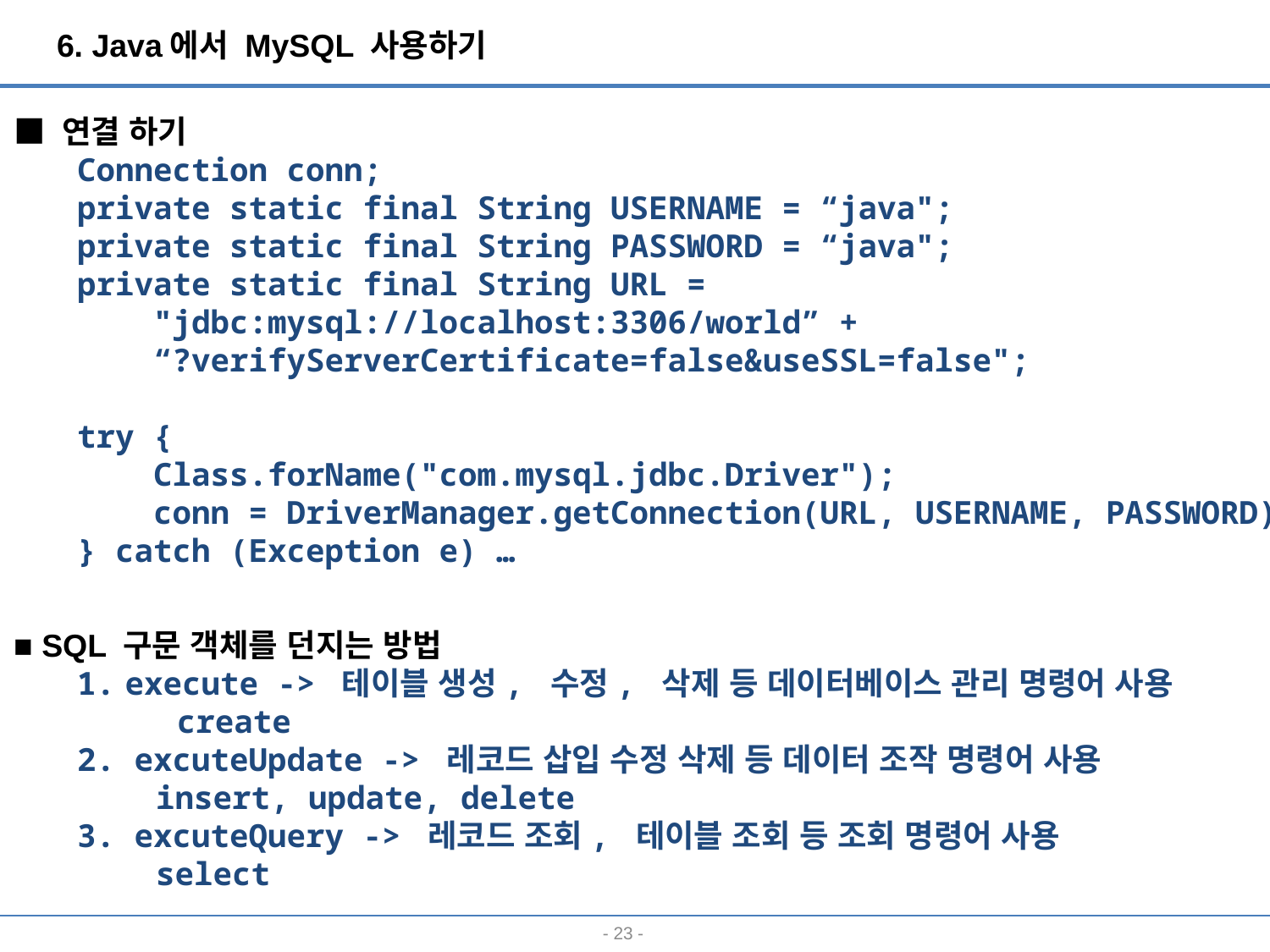

6. Java에서 MySQL 사용하기
■ 연결 하기
Connection conn;
private static final String USERNAME = “java";
private static final String PASSWORD = “java";
private static final String URL =
    "jdbc:mysql://localhost:3306/world” +
    “?verifyServerCertificate=false&useSSL=false";

try {
    Class.forName("com.mysql.jdbc.Driver");
    conn = DriverManager.getConnection(URL, USERNAME, PASSWORD);
} catch (Exception e) …

■ SQL 구문 객체를 던지는 방법
execute -> 테이블 생성, 수정, 삭제 등 데이터베이스 관리 명령어 사용
     create
2. excuteUpdate -> 레코드 삽입 수정 삭제 등 데이터 조작 명령어 사용
        insert, update, delete
3. excuteQuery -> 레코드 조회, 테이블 조회 등 조회 명령어 사용
        select
- 23 -